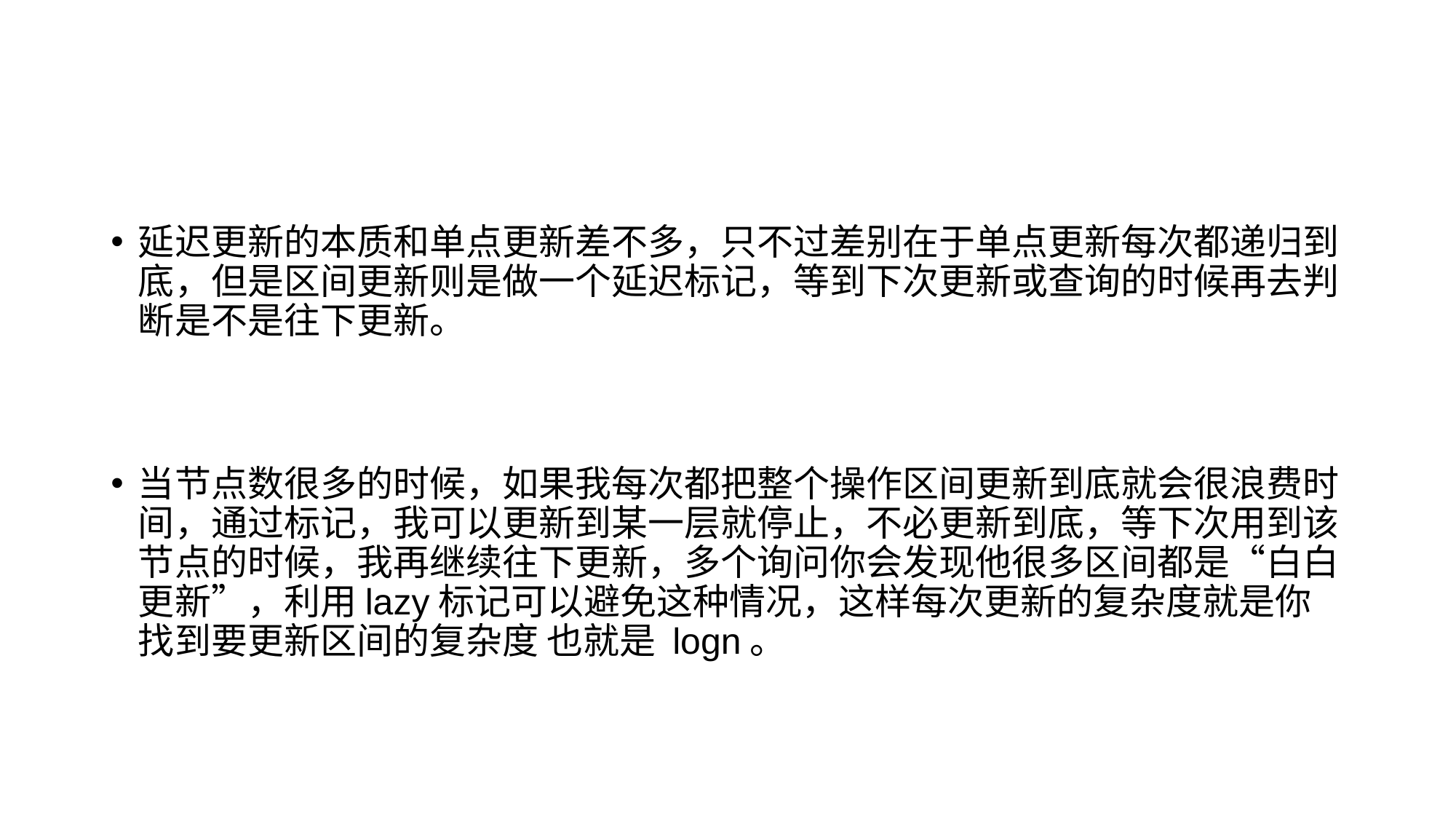

#
延迟更新的本质和单点更新差不多，只不过差别在于单点更新每次都递归到底，但是区间更新则是做一个延迟标记，等到下次更新或查询的时候再去判断是不是往下更新。

当节点数很多的时候，如果我每次都把整个操作区间更新到底就会很浪费时间，通过标记，我可以更新到某一层就停止，不必更新到底，等下次用到该节点的时候，我再继续往下更新，多个询问你会发现他很多区间都是“白白更新”，利用lazy标记可以避免这种情况，这样每次更新的复杂度就是你找到要更新区间的复杂度 也就是 logn。